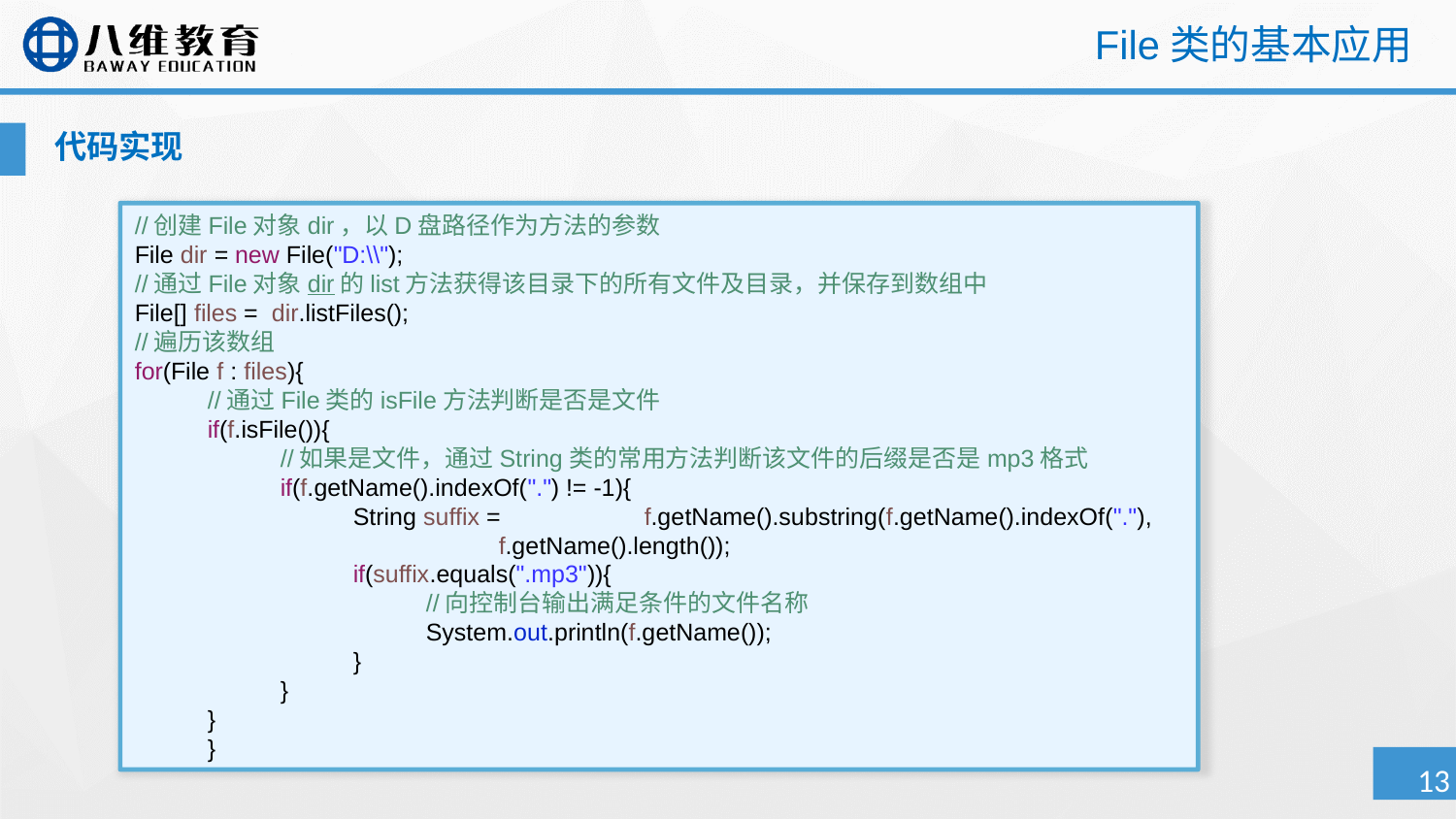

# File类的基本应用
代码实现
//创建File对象dir，以D盘路径作为方法的参数
File dir = new File("D:\\");
//通过File对象dir的list方法获得该目录下的所有文件及目录，并保存到数组中
File[] files =  dir.listFiles();
//遍历该数组
for(File f : files){
//通过File类的isFile方法判断是否是文件
if(f.isFile()){
//如果是文件，通过String类的常用方法判断该文件的后缀是否是mp3格式
if(f.getName().indexOf(".") != -1){
String suffix = 	f.getName().substring(f.getName().indexOf("."), 	f.getName().length());
if(suffix.equals(".mp3")){
//向控制台输出满足条件的文件名称
System.out.println(f.getName());
}
}
}
}